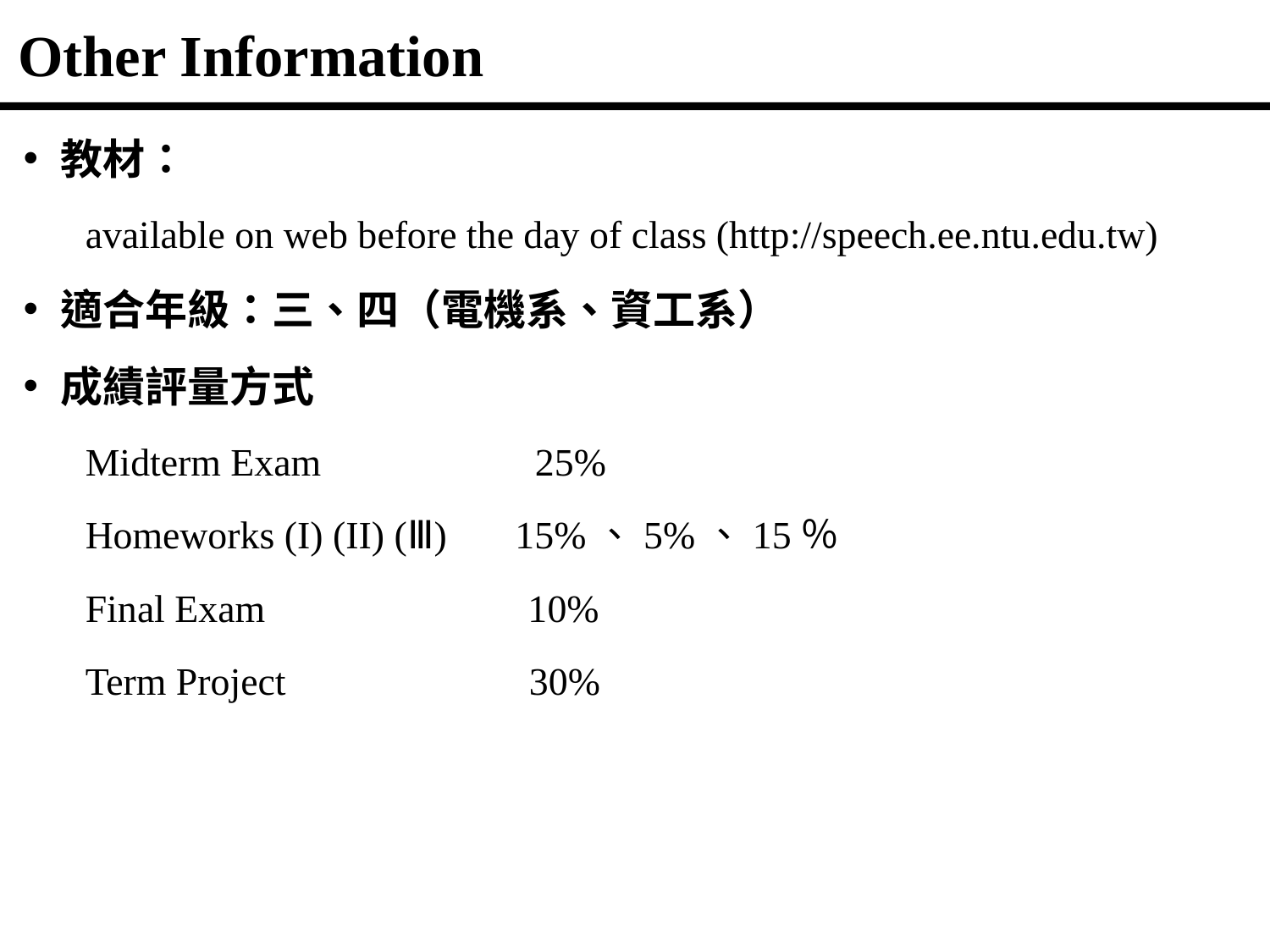

# Other Information

教材：
available on web before the day of class (http://speech.ee.ntu.edu.tw)
適合年級：三、四（電機系、資工系）
成績評量方式
Midterm Exam                      25%
Homeworks (I) (II) (Ⅲ)       15%、5%、15％
Final Exam                           10%
Term Project                         30%